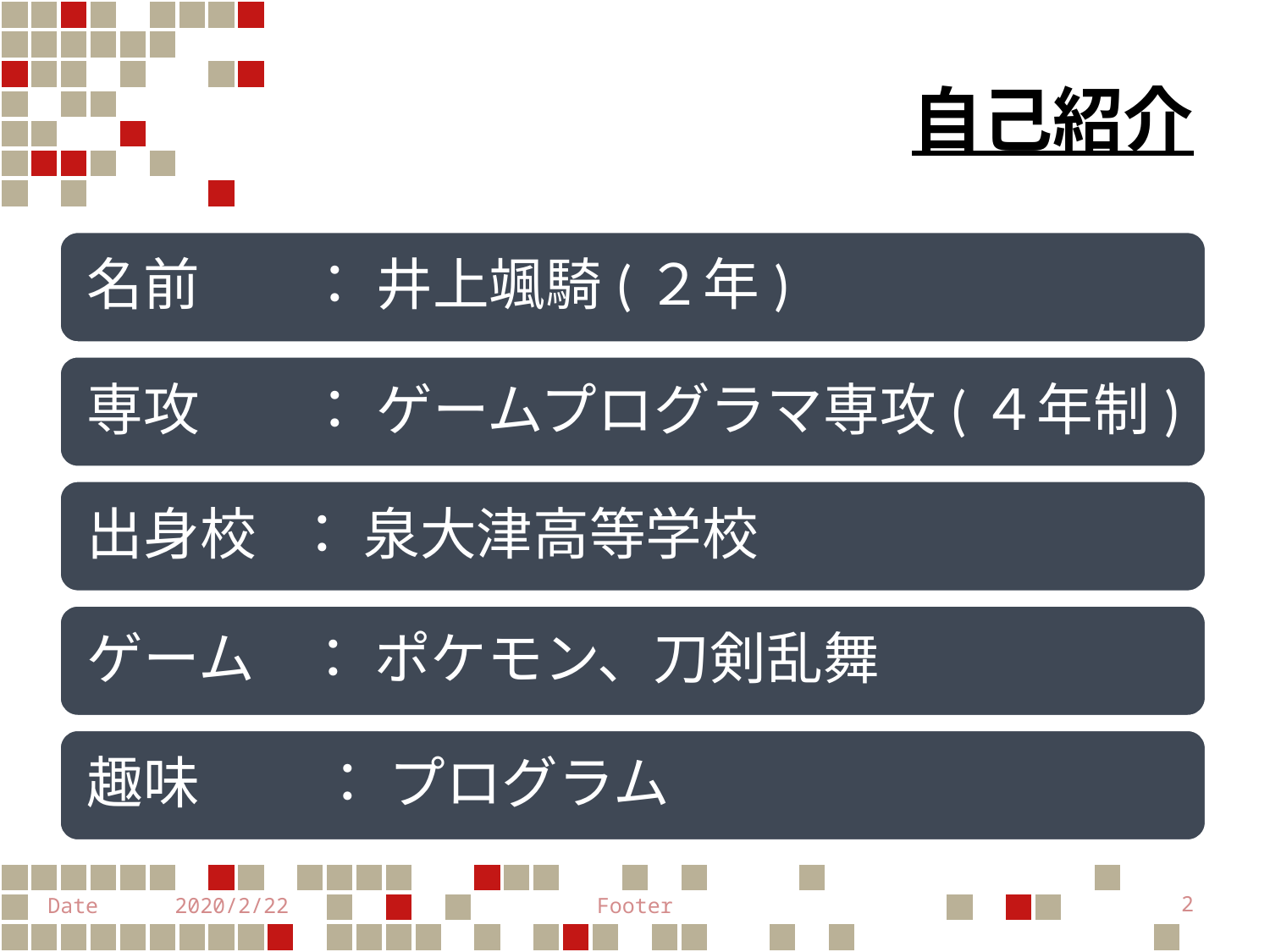

# 自己紹介
名前　    ： 井上颯騎(２年)
専攻　    ： ゲームプログラマ専攻(４年制)
出身校   ： 泉大津高等学校
ゲーム    ： ポケモン、刀剣乱舞
趣味　     ： プログラム
Date	2020/2/22
Footer
2